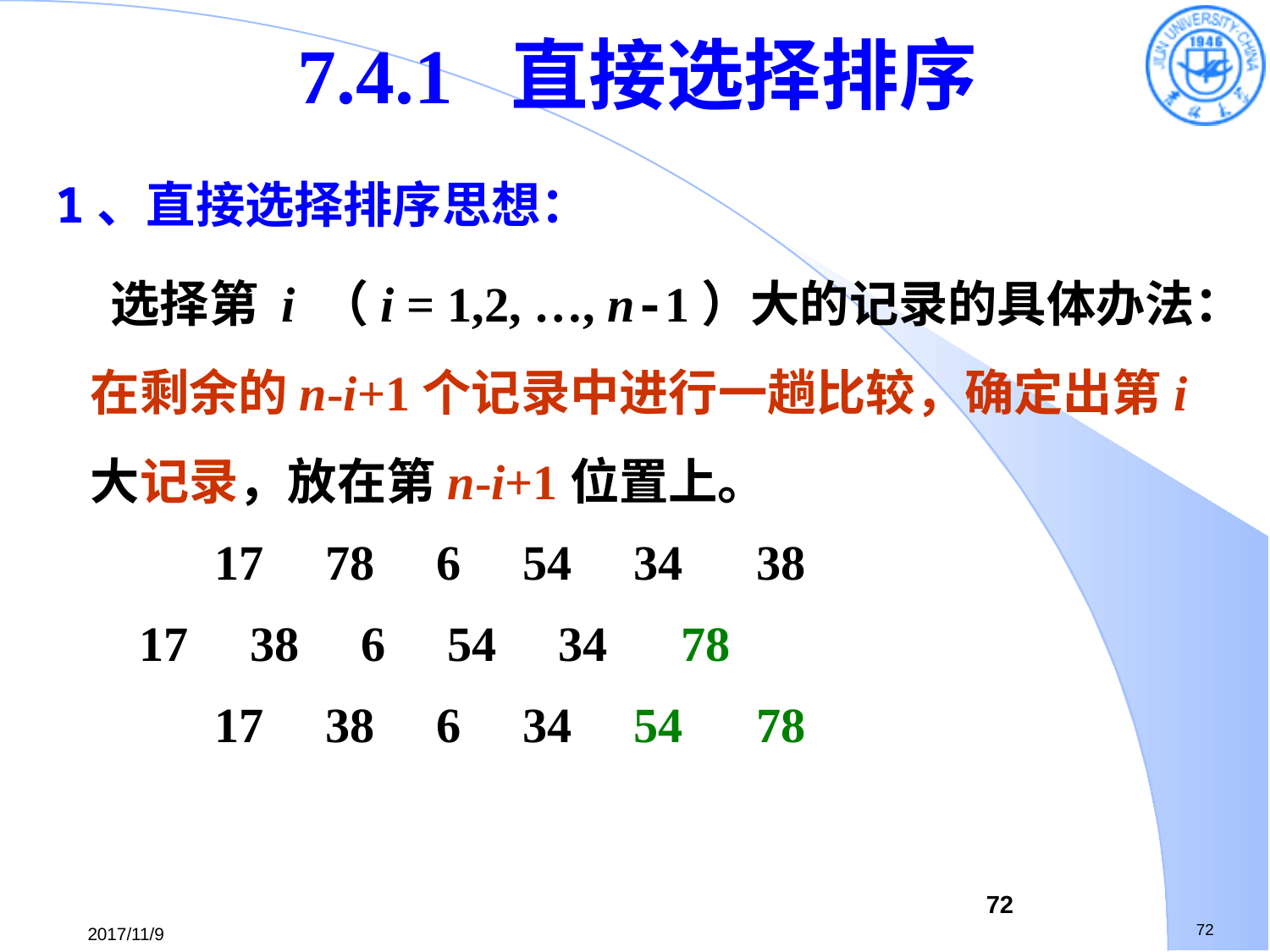

7.4.1  直接选择排序

 1、直接选择排序思想：
     选择第 i （i = 1,2, …, n-1）大的记录的具体办法：在剩余的n-i+1个记录中进行一趟比较，确定出第i大记录，放在第n-i+1位置上。
              17     78     6     54     34      38
       17     38     6     54     34      78
              17     38     6     34     54      78
72